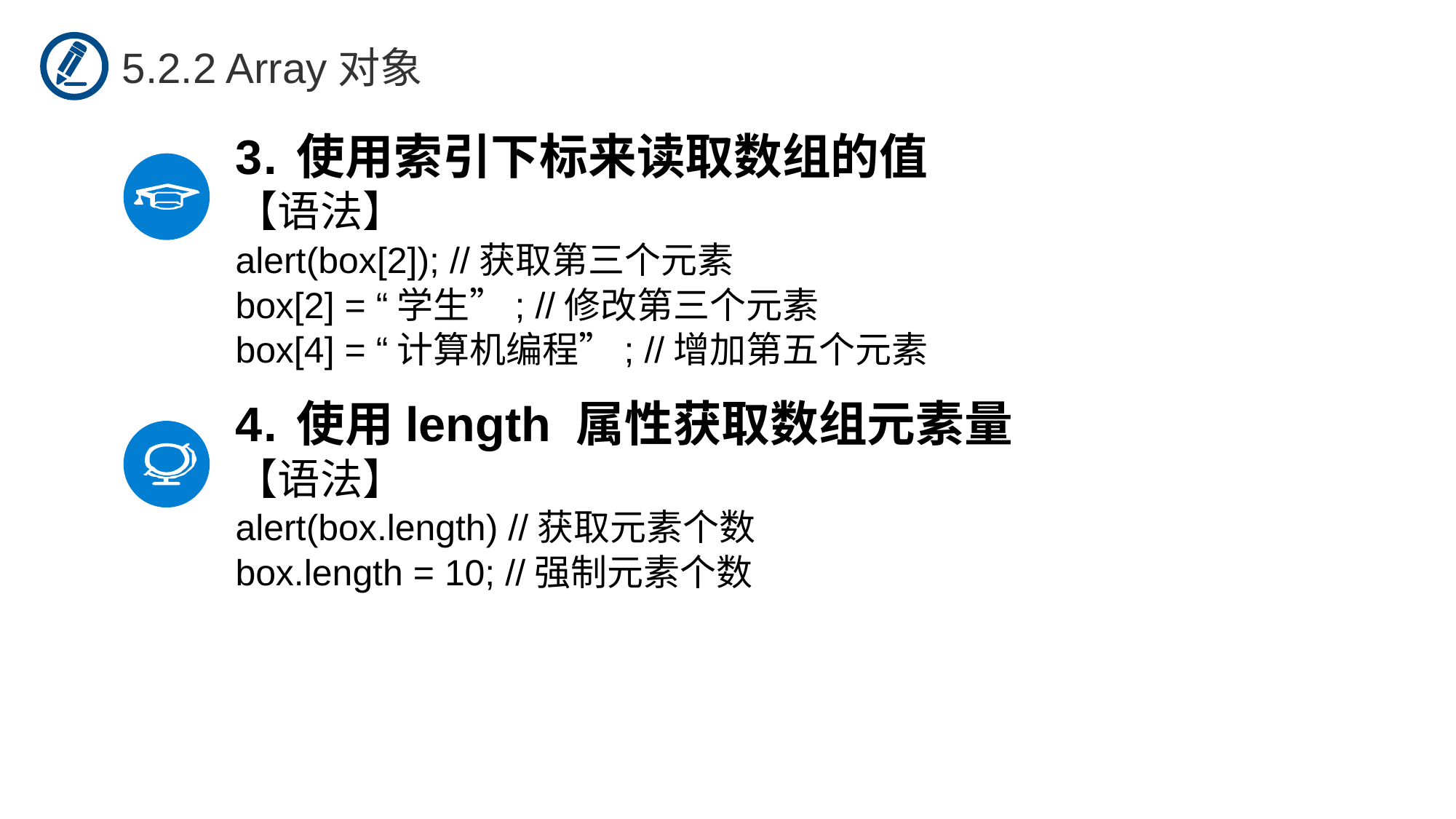

5.2.2 Array对象
使用索引下标来读取数组的值
【语法】
alert(box[2]); //获取第三个元素
box[2] = “学生”; //修改第三个元素
box[4] = “计算机编程”; //增加第五个元素

使用length 属性获取数组元素量
【语法】
alert(box.length) //获取元素个数
box.length = 10; //强制元素个数